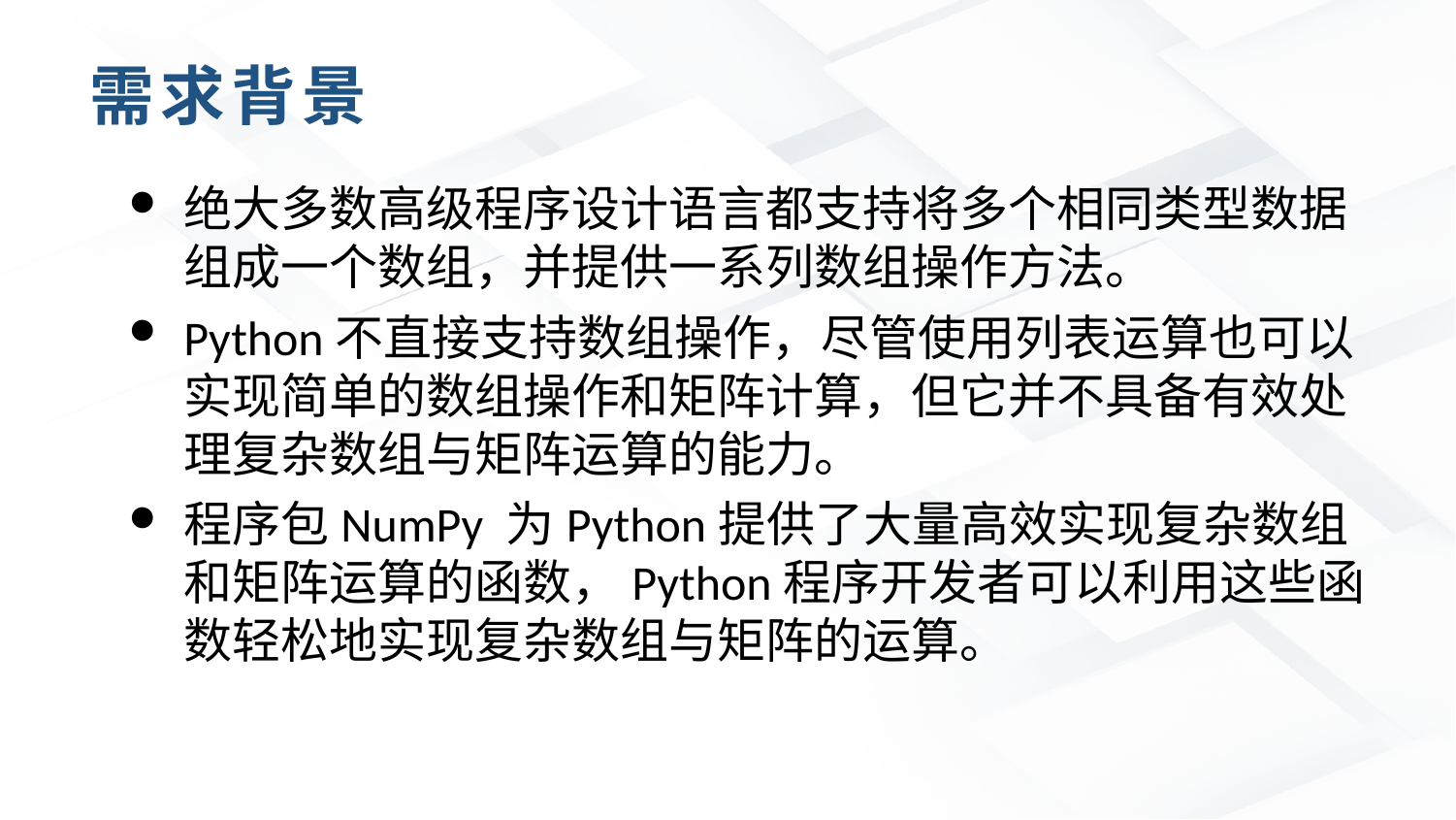

需求背景
绝大多数高级程序设计语言都支持将多个相同类型数据组成一个数组，并提供一系列数组操作方法。
Python不直接支持数组操作，尽管使用列表运算也可以实现简单的数组操作和矩阵计算，但它并不具备有效处理复杂数组与矩阵运算的能力。
程序包NumPy 为Python提供了大量高效实现复杂数组和矩阵运算的函数，Python程序开发者可以利用这些函数轻松地实现复杂数组与矩阵的运算。